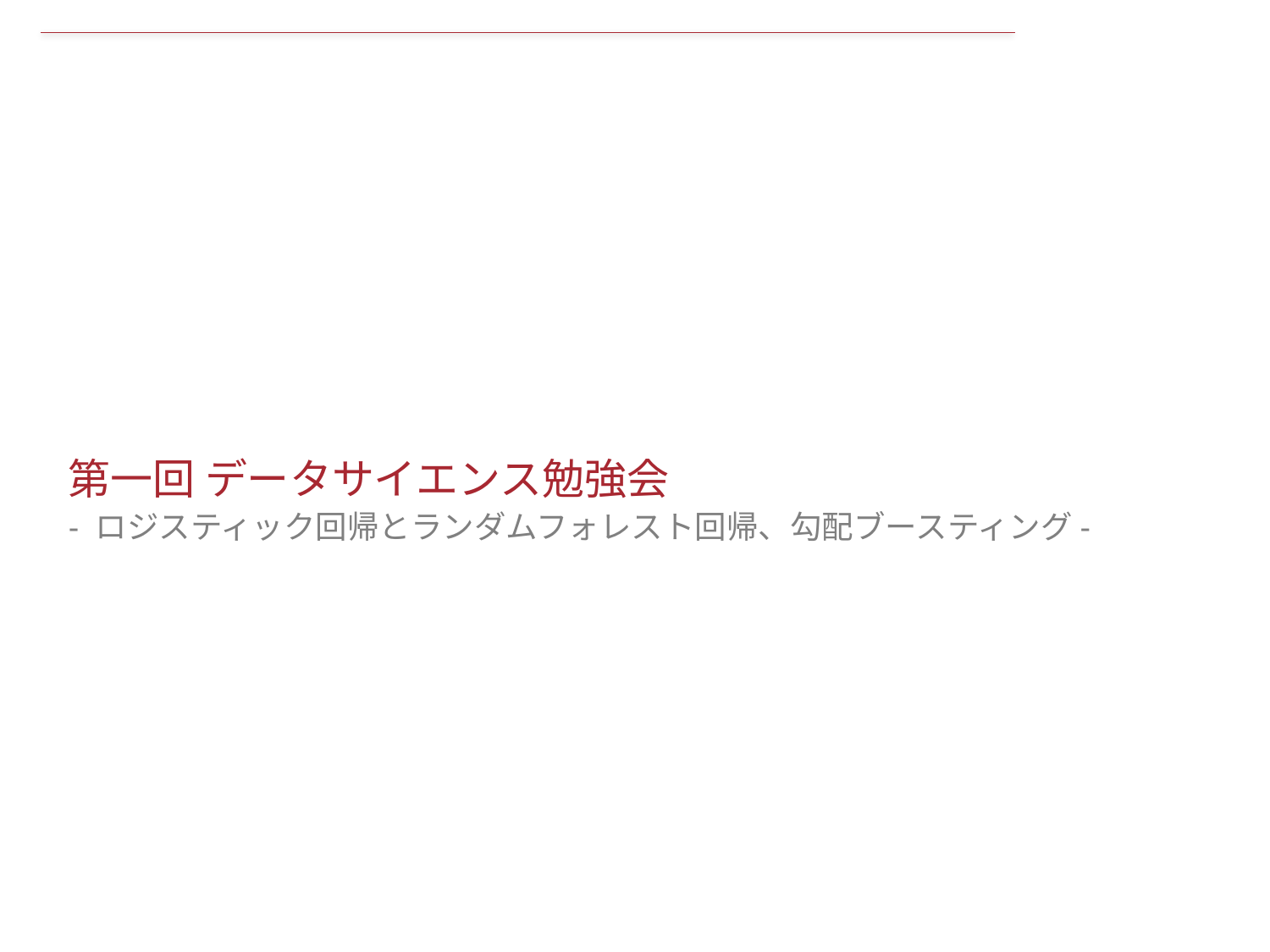

# 第一回 データサイエンス勉強会 - ロジスティック回帰とランダムフォレスト回帰、勾配ブースティング-